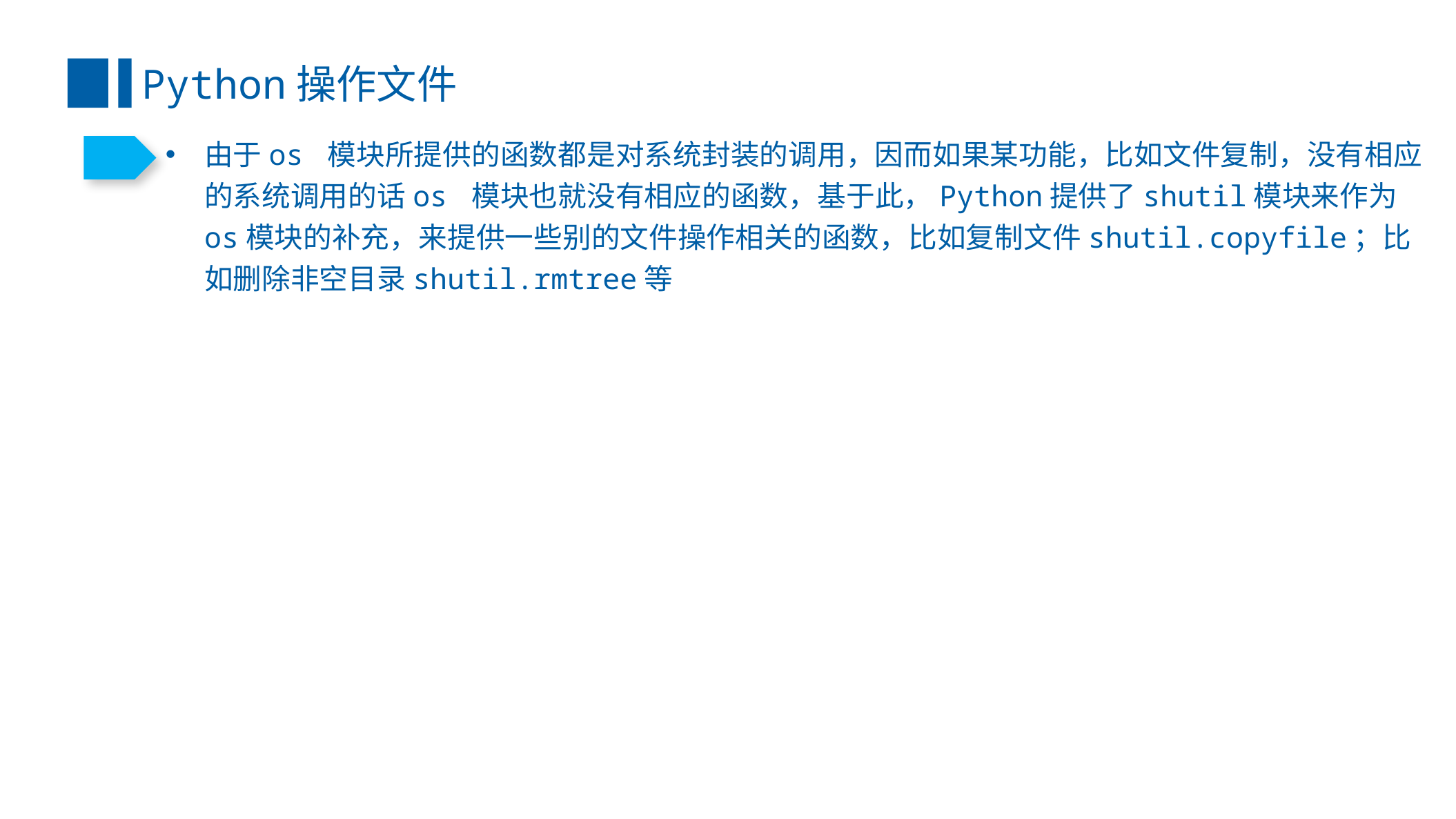

Python操作文件

由于os 模块所提供的函数都是对系统封装的调用，因而如果某功能，比如文件复制，没有相应的系统调用的话os 模块也就没有相应的函数，基于此，Python提供了shutil模块来作为os模块的补充，来提供一些别的文件操作相关的函数，比如复制文件shutil.copyfile；比如删除非空目录shutil.rmtree等